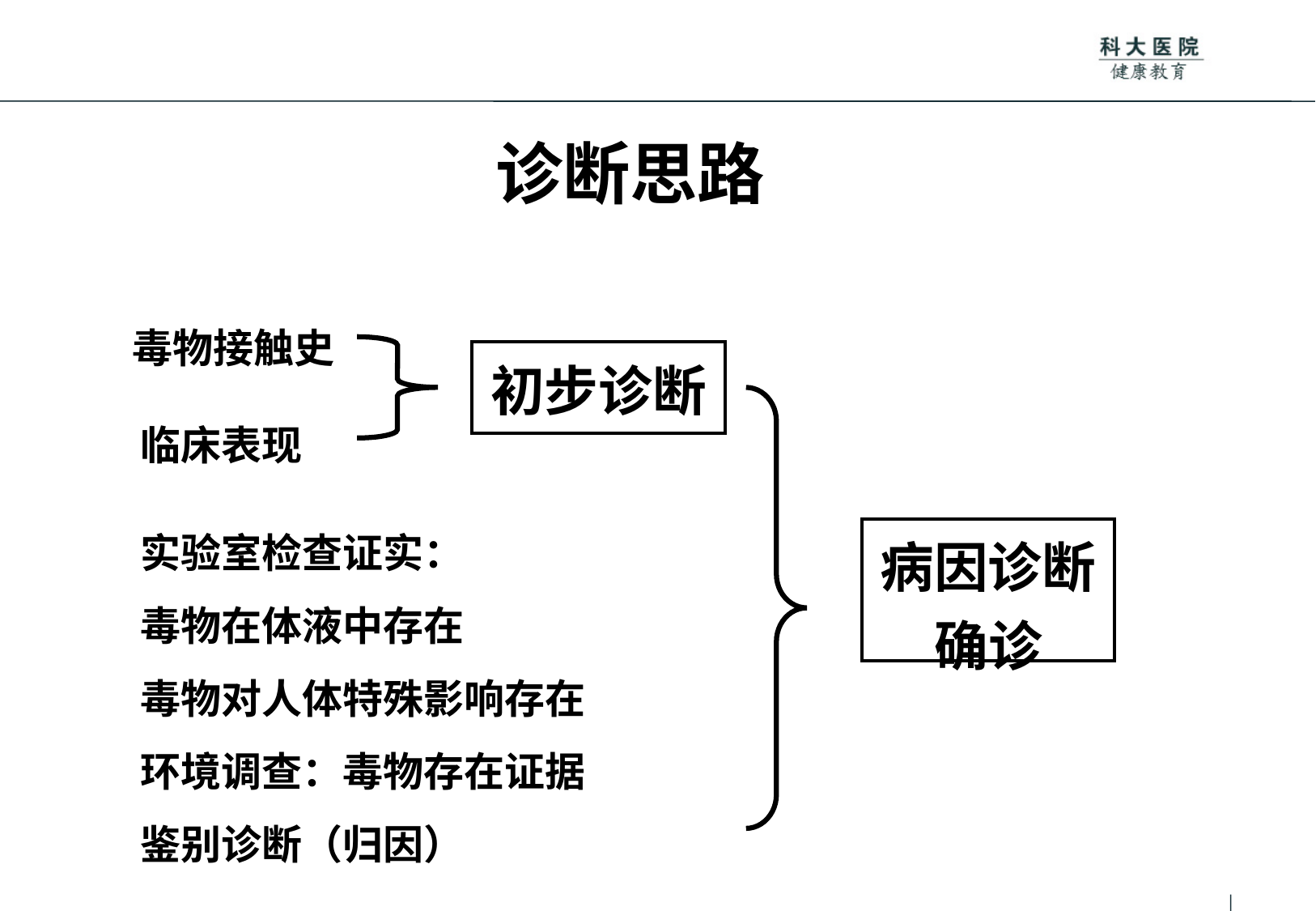

# 诊断思路
  毒物接触史

  临床表现

  实验室检查证实：
  毒物在体液中存在
  毒物对人体特殊影响存在
  环境调查：毒物存在证据
  鉴别诊断（归因）

| 初步诊断 |
| --- |

| 病因诊断 确诊 |
| --- |